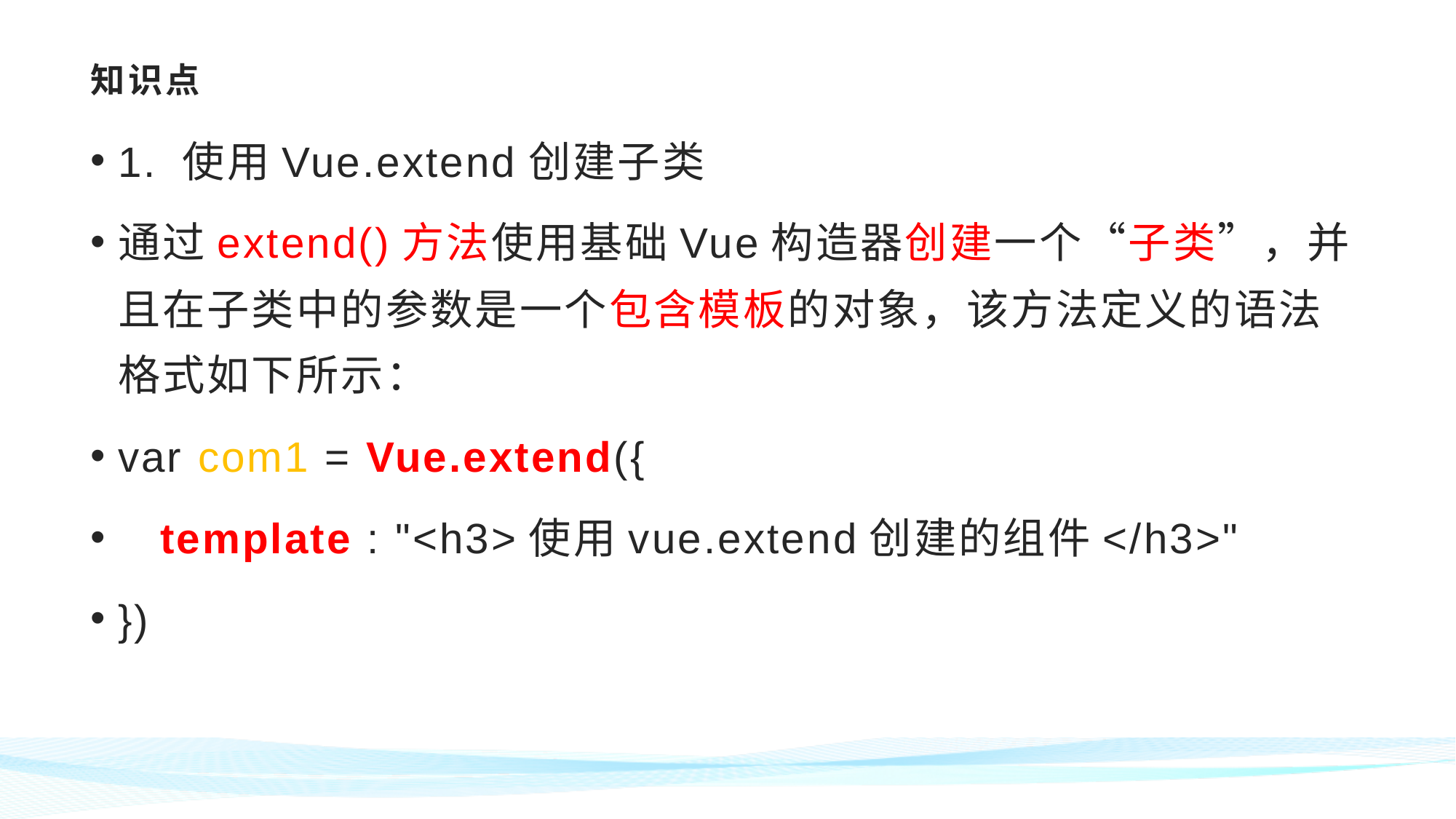

# 知识点
1. 使用Vue.extend创建子类
通过extend()方法使用基础Vue构造器创建一个“子类”，并且在子类中的参数是一个包含模板的对象，该方法定义的语法格式如下所示：
var com1 = Vue.extend({
   template : "<h3>使用vue.extend创建的组件</h3>"
})